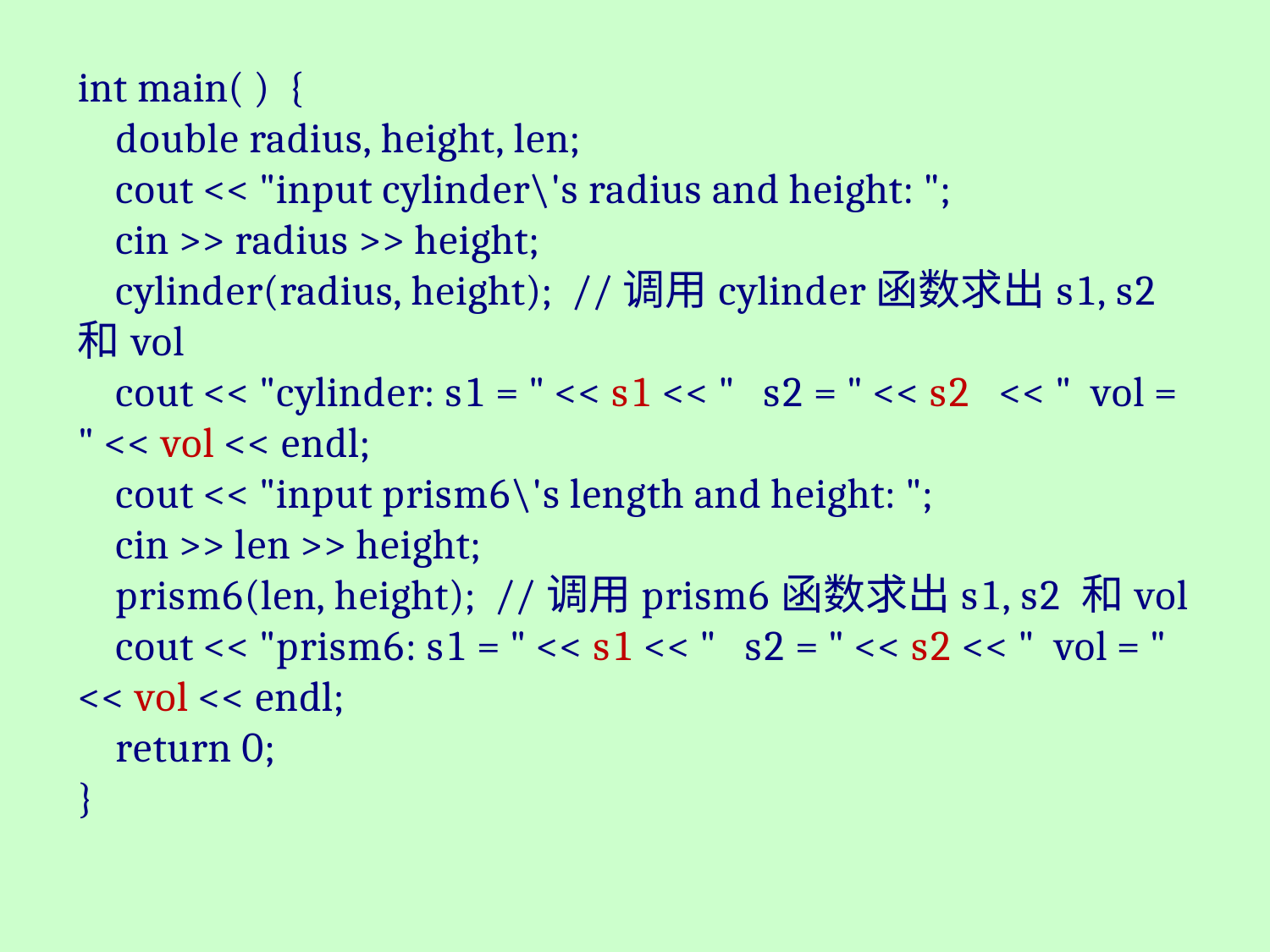

int main( )  {
    double radius, height, len;
    cout << "input cylinder\'s radius and height: ";
    cin >> radius >> height;
    cylinder(radius, height);  //调用cylinder函数求出s1, s2 和vol
    cout << "cylinder: s1 = " << s1 << "   s2 = " << s2   << "  vol = " << vol << endl;
    cout << "input prism6\'s length and height: ";
    cin >> len >> height;
    prism6(len, height);  //调用prism6函数求出s1, s2 和vol
    cout << "prism6: s1 = " << s1 << "   s2 = " << s2 << "  vol = " << vol << endl;
    return 0;
}

9